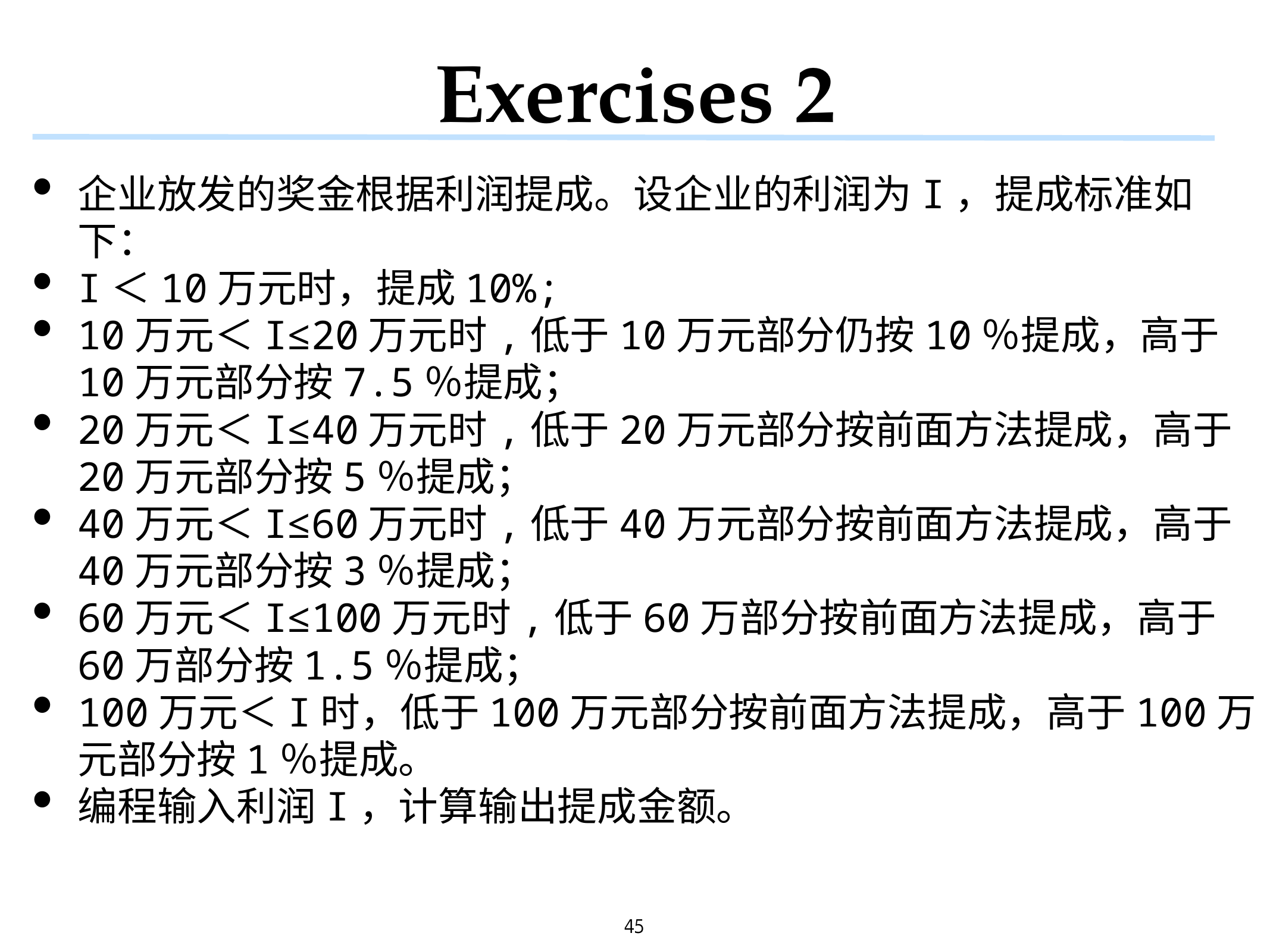

# Exercises 2
企业放发的奖金根据利润提成。设企业的利润为I，提成标准如下：
I＜10万元时，提成10%;
10万元＜I≤20万元时,低于10万元部分仍按10％提成，高于10万元部分按7.5％提成；
20万元＜I≤40万元时,低于20万元部分按前面方法提成，高于20万元部分按5％提成；
40万元＜I≤60万元时,低于40万元部分按前面方法提成，高于40万元部分按3％提成；
60万元＜I≤100万元时,低于60万部分按前面方法提成，高于60万部分按1.5％提成；
100万元＜I时，低于100万元部分按前面方法提成，高于100万元部分按1％提成。
编程输入利润I，计算输出提成金额。

45